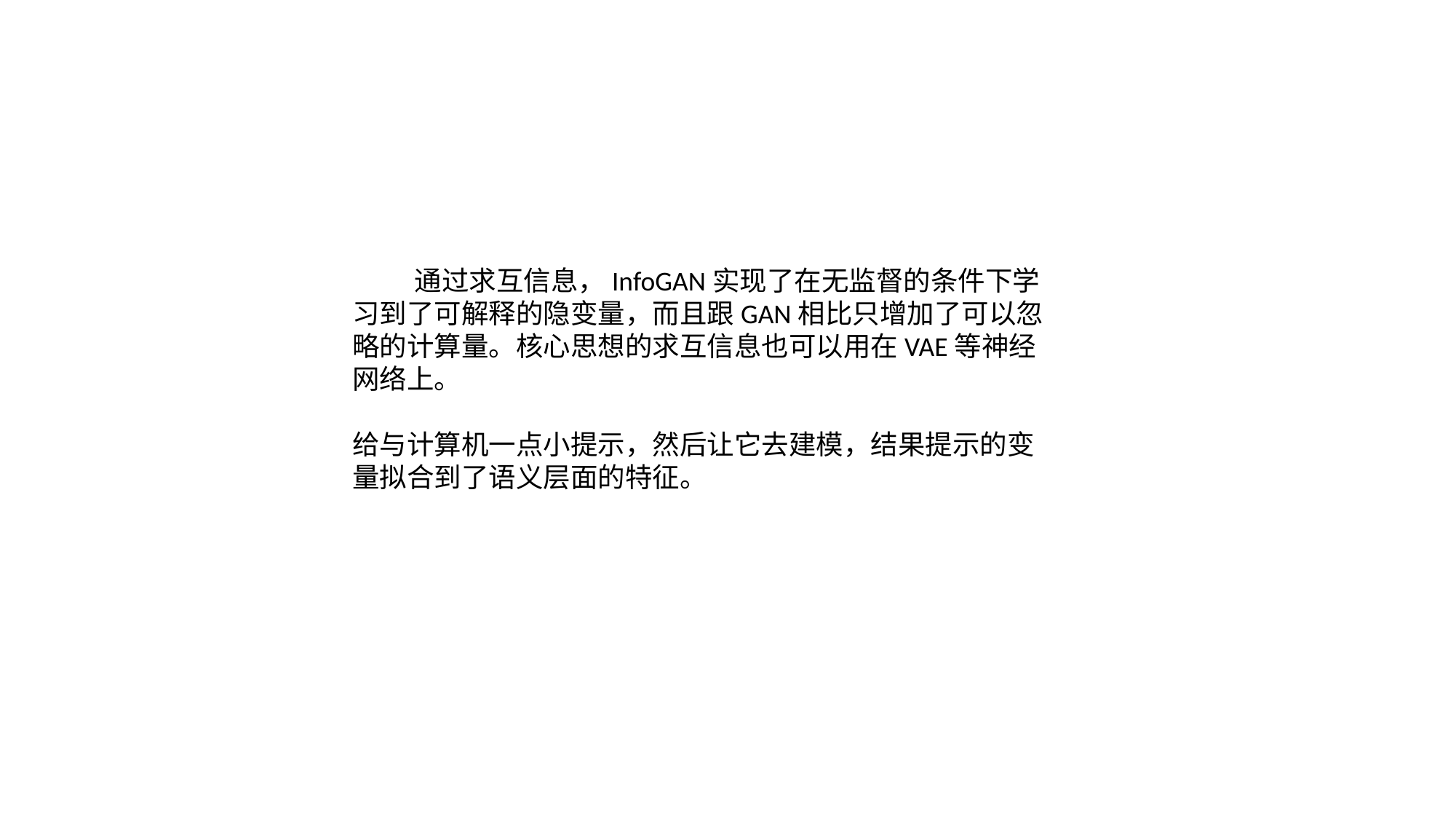

通过求互信息，InfoGAN实现了在无监督的条件下学习到了可解释的隐变量，而且跟GAN相比只增加了可以忽略的计算量。核心思想的求互信息也可以用在VAE等神经网络上。

给与计算机一点小提示，然后让它去建模，结果提示的变量拟合到了语义层面的特征。